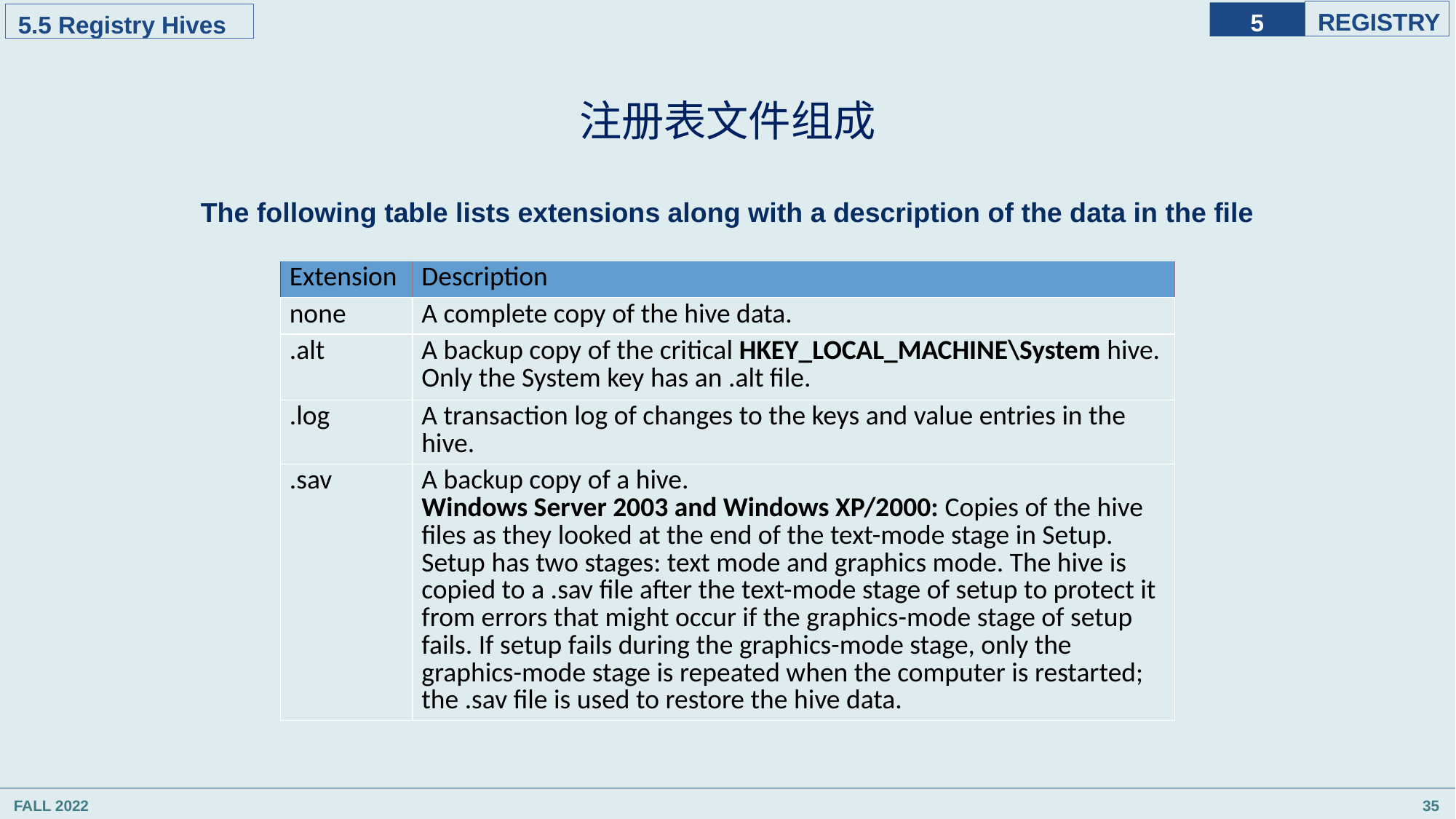

注册表文件组成
The following table lists extensions along with a description of the data in the file
| Extension | Description |
| --- | --- |
| none | A complete copy of the hive data. |
| .alt | A backup copy of the critical HKEY\_LOCAL\_MACHINE\System hive. Only the System key has an .alt file. |
| .log | A transaction log of changes to the keys and value entries in the hive. |
| .sav | A backup copy of a hive. Windows Server 2003 and Windows XP/2000: Copies of the hive files as they looked at the end of the text-mode stage in Setup. Setup has two stages: text mode and graphics mode. The hive is copied to a .sav file after the text-mode stage of setup to protect it from errors that might occur if the graphics-mode stage of setup fails. If setup fails during the graphics-mode stage, only the graphics-mode stage is repeated when the computer is restarted; the .sav file is used to restore the hive data. |